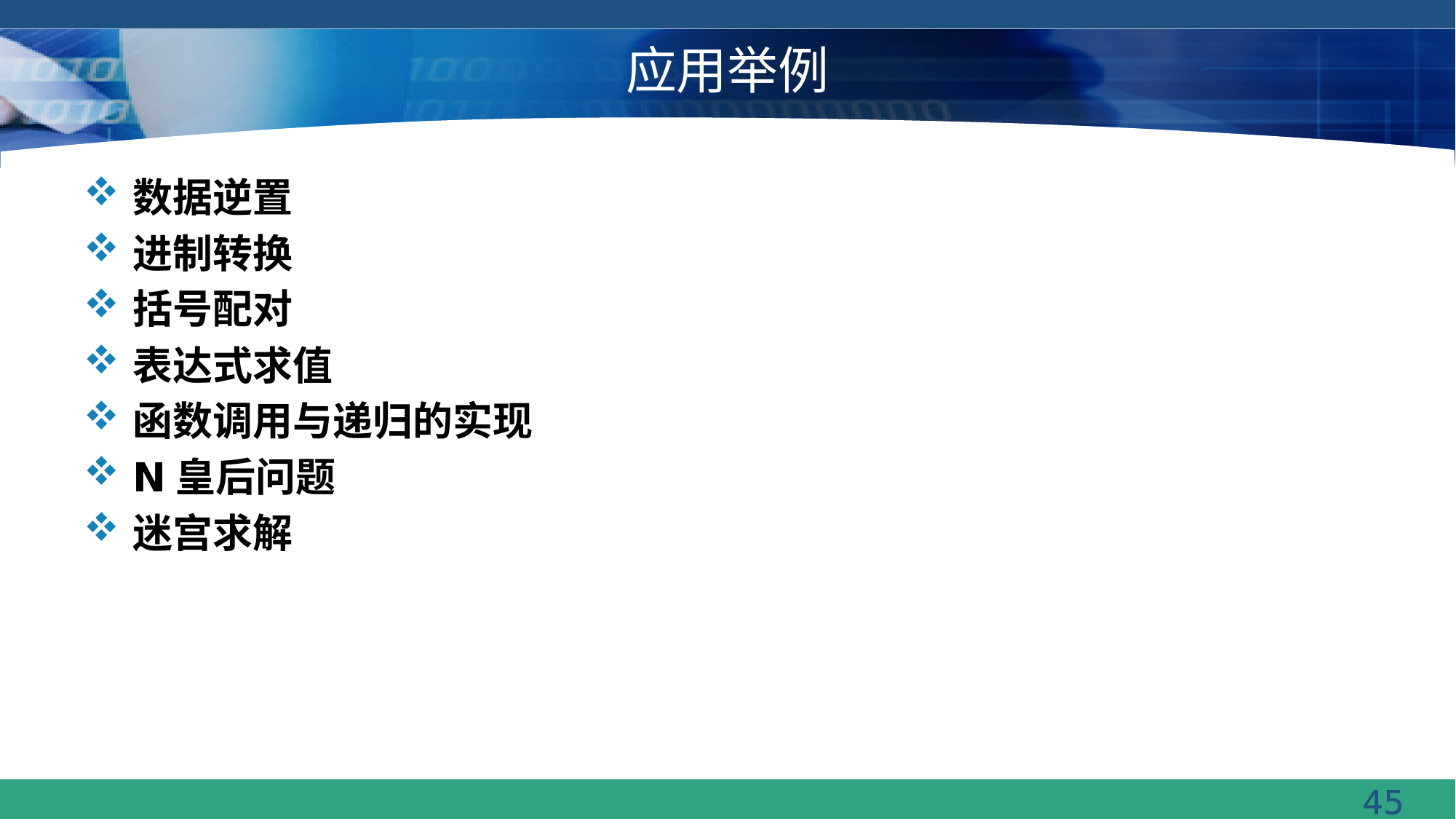

# 应用举例
数据逆置
进制转换
括号配对
表达式求值
函数调用与递归的实现
N皇后问题
迷宫求解